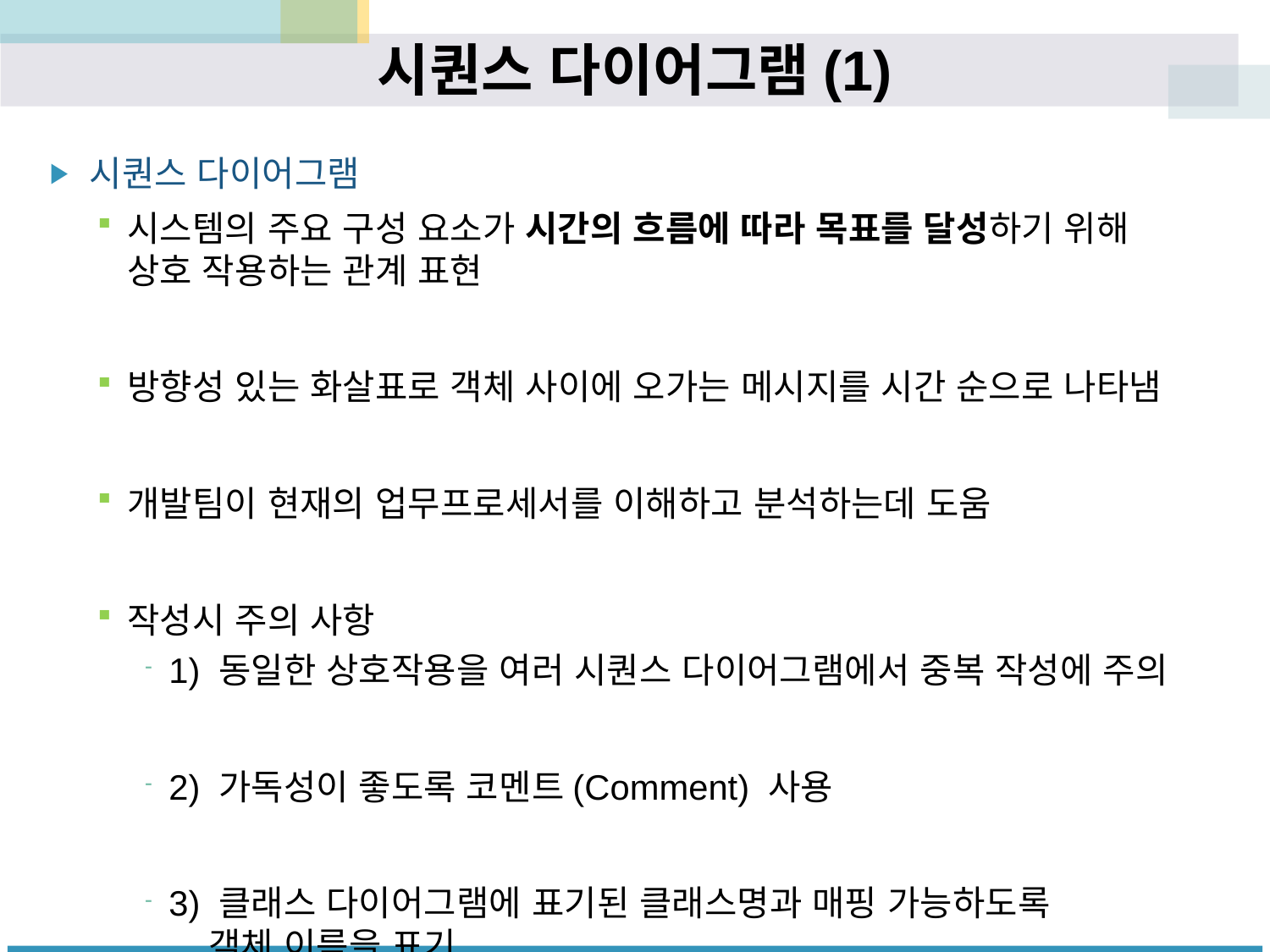

# 시퀀스 다이어그램(1)
시퀀스 다이어그램
시스템의 주요 구성 요소가 시간의 흐름에 따라 목표를 달성하기 위해
상호 작용하는 관계 표현

방향성 있는 화살표로 객체 사이에 오가는 메시지를 시간 순으로 나타냄

개발팀이 현재의 업무프로세서를 이해하고 분석하는데 도움

작성시 주의 사항
1) 동일한 상호작용을 여러 시퀀스 다이어그램에서 중복 작성에 주의

2) 가독성이 좋도록 코멘트(Comment) 사용

3) 클래스 다이어그램에 표기된 클래스명과 매핑 가능하도록
    객체 이름을 표기